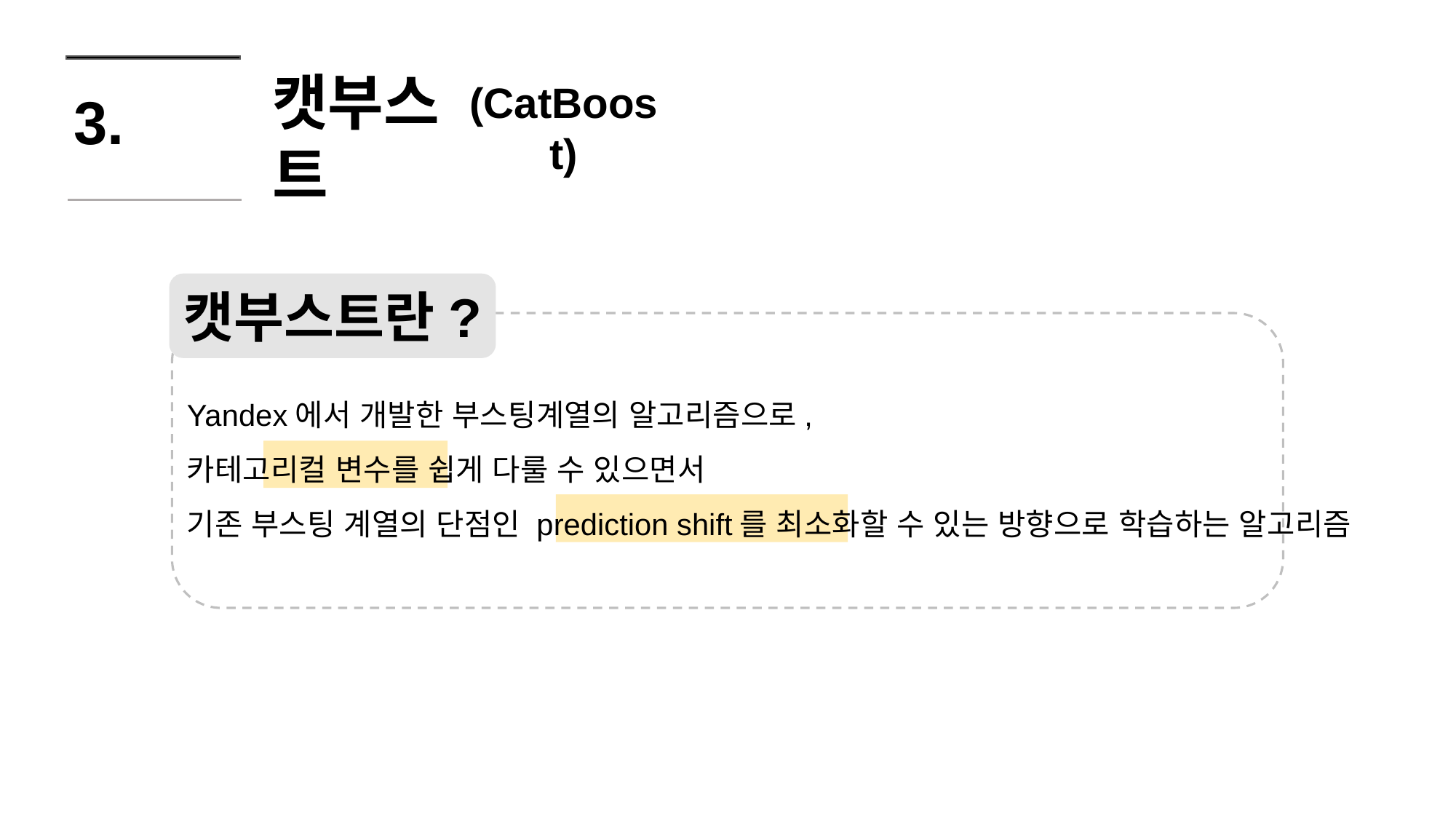

캣부스트
(CatBoost)
3.
캣부스트란?

Yandex에서 개발한 부스팅계열의 알고리즘으로,
카테고리컬 변수를 쉽게 다룰 수 있으면서
기존 부스팅 계열의 단점인 prediction shift를 최소화할 수 있는 방향으로 학습하는 알고리즘